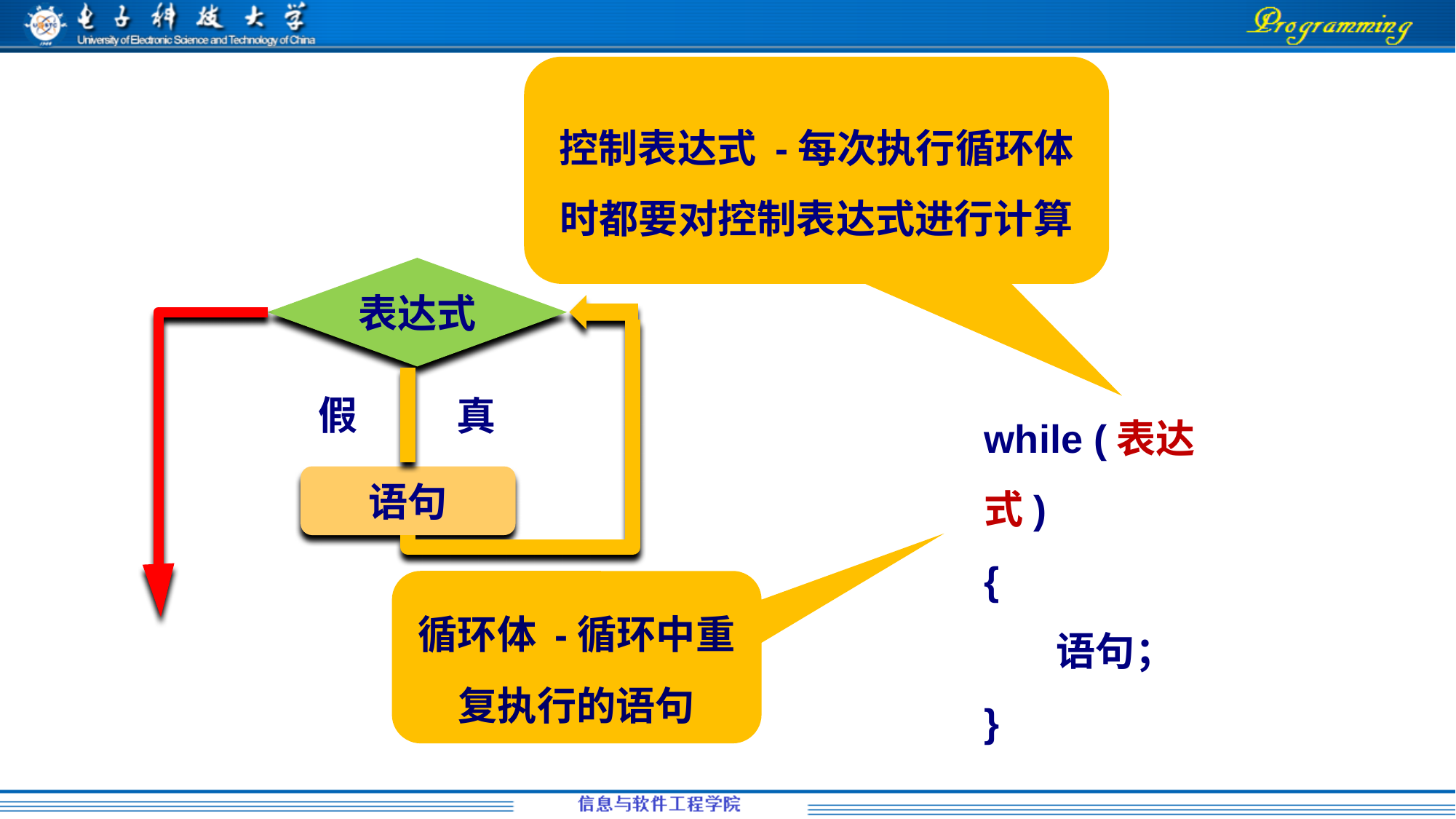

控制表达式 -每次执行循环体时都要对控制表达式进行计算
# 循环结构
表达式

while (表达式)
{
       语句；
}
假
真
语句
循环体 -循环中重复执行的语句